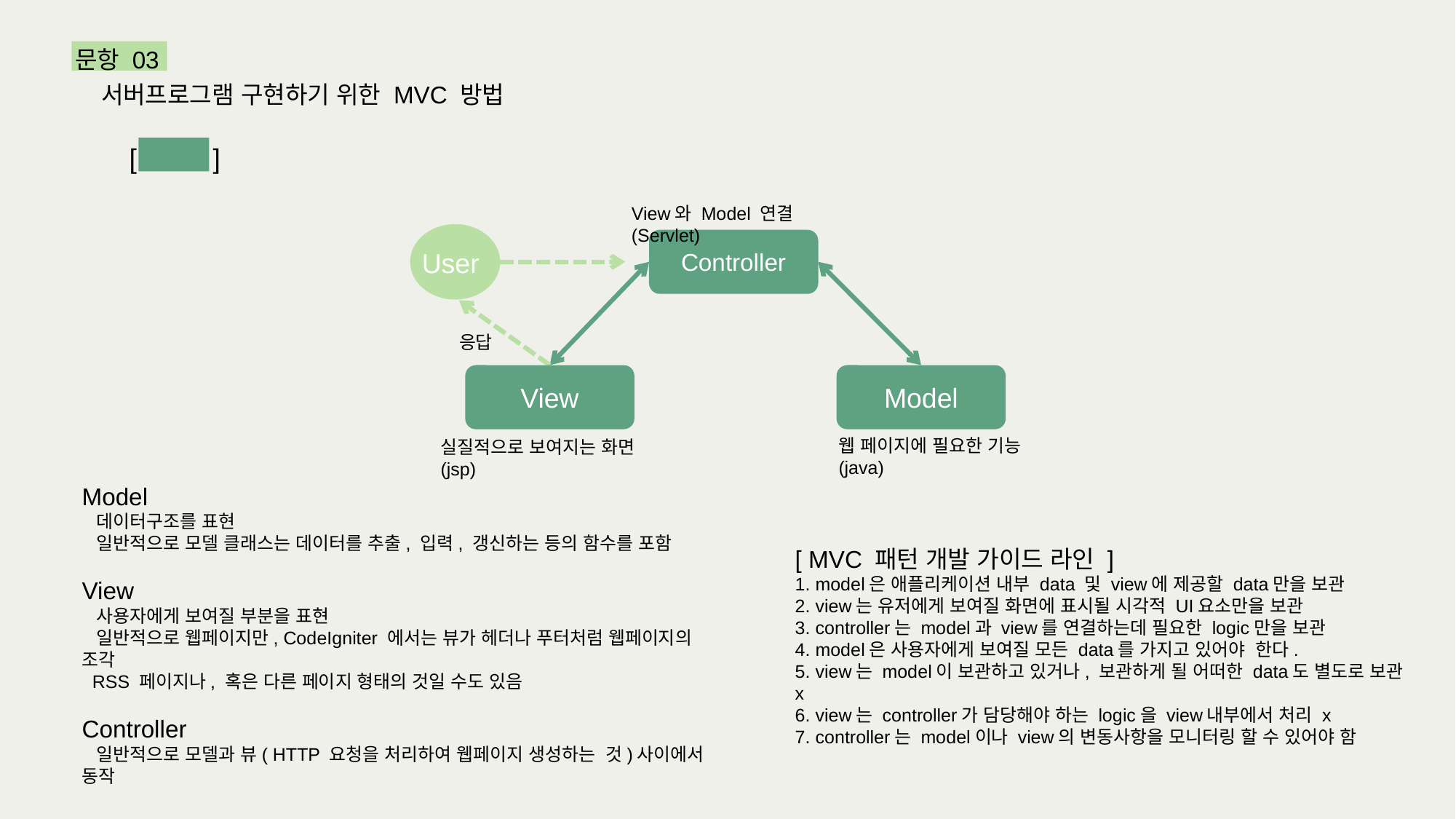

문항 03
   서버프로그램 구현하기 위한 MVC 방법

[ MVC ]

View와 Model 연결(Servlet)

Controller
User
응답
Model
View
웹 페이지에 필요한 기능(java)
실질적으로 보여지는 화면(jsp)
Model
  데이터구조를 표현
  일반적으로 모델 클래스는 데이터를 추출, 입력, 갱신하는 등의 함수를 포함

View
  사용자에게 보여질 부분을 표현
  일반적으로 웹페이지만, CodeIgniter 에서는 뷰가 헤더나 푸터처럼 웹페이지의  조각
  RSS 페이지나, 혹은 다른 페이지 형태의 것일 수도 있음

Controller
  일반적으로 모델과 뷰( HTTP 요청을 처리하여 웹페이지 생성하는  것)사이에서 동작

[ MVC 패턴 개발 가이드 라인 ]
1. model은 애플리케이션 내부 data 및 view에 제공할 data만을 보관
2. view는 유저에게 보여질 화면에 표시될 시각적 UI요소만을 보관
3. controller는 model과 view를 연결하는데 필요한 logic만을 보관
4. model은 사용자에게 보여질 모든 data를 가지고 있어야  한다.
5. view는 model이 보관하고 있거나, 보관하게 될 어떠한 data도 별도로 보관 x
6. view는 controller가 담당해야 하는 logic을 view내부에서 처리 x
7. controller는 model이나 view의 변동사항을 모니터링 할 수 있어야 함